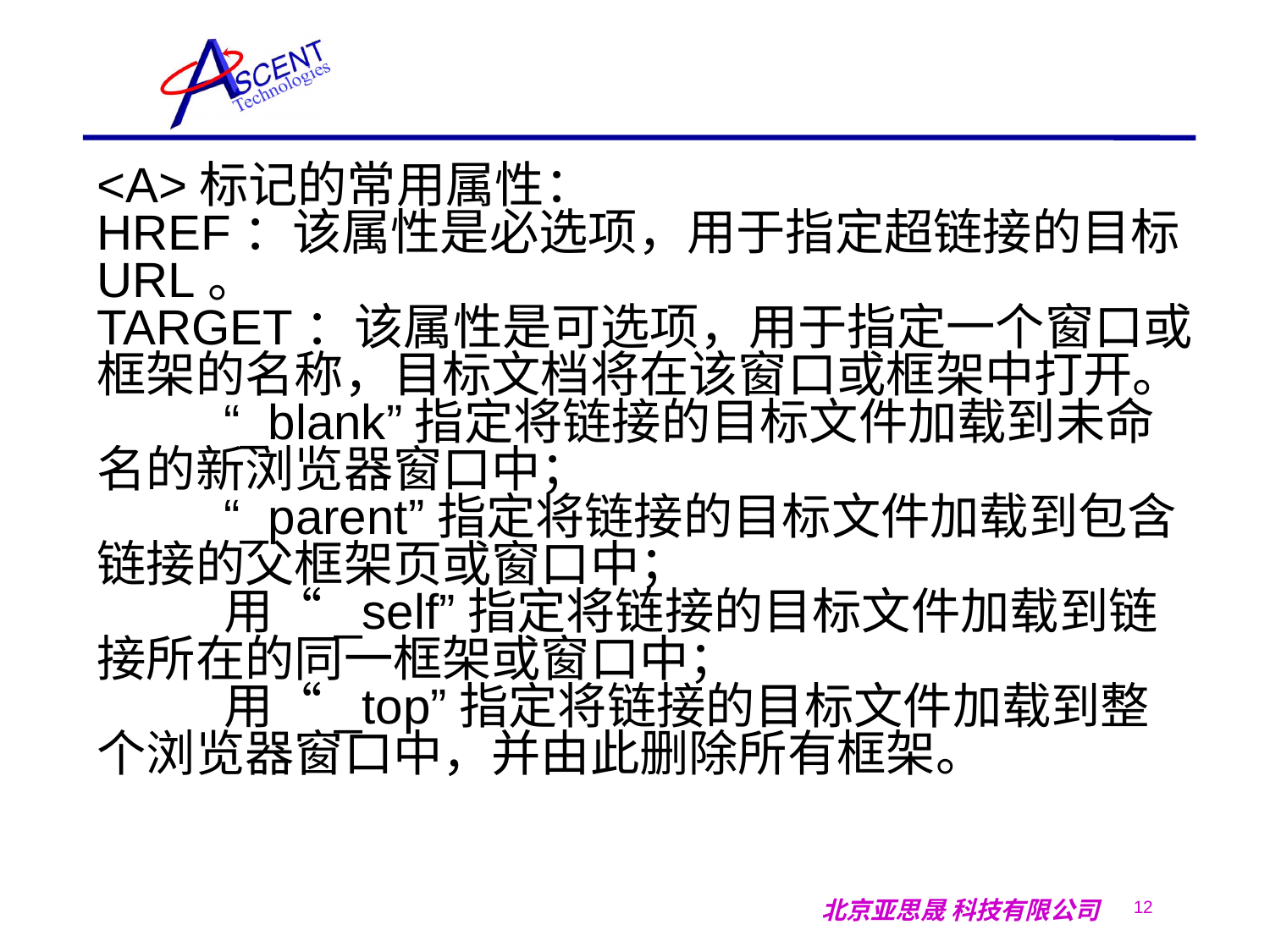

#
<A>标记的常用属性：
HREF：该属性是必选项，用于指定超链接的目标URL。
TARGET：该属性是可选项，用于指定一个窗口或框架的名称，目标文档将在该窗口或框架中打开。
	“_blank”指定将链接的目标文件加载到未命名的新浏览器窗口中；
	“_parent”指定将链接的目标文件加载到包含链接的父框架页或窗口中；
	用“_self”指定将链接的目标文件加载到链接所在的同一框架或窗口中；
	用“_top”指定将链接的目标文件加载到整个浏览器窗口中，并由此删除所有框架。